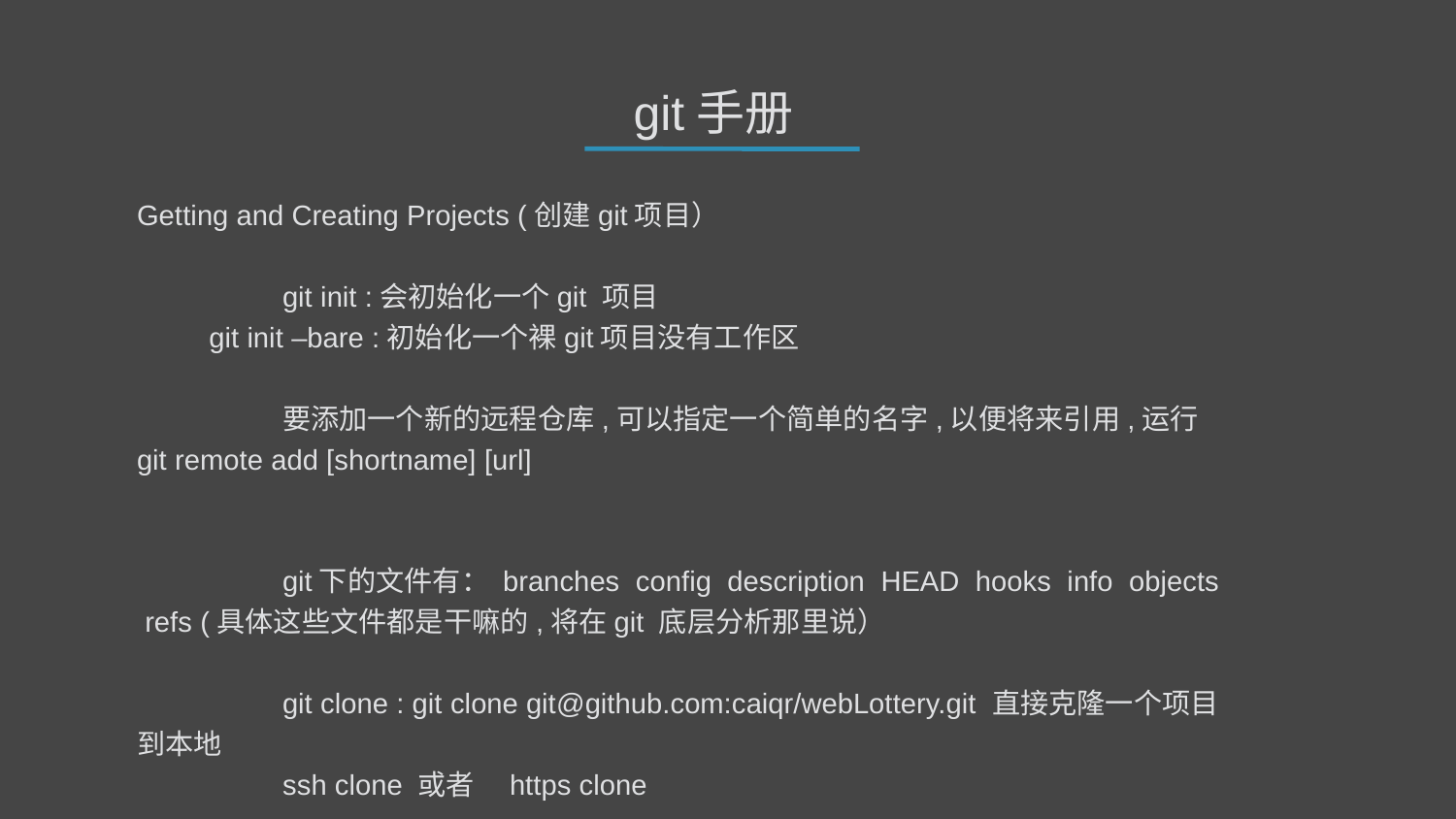

git手册

Getting and Creating Projects (创建git项目）

	git init :会初始化一个git 项目
         git init –bare :初始化一个裸git项目没有工作区

	要添加一个新的远程仓库,可以指定一个简单的名字,以便将来引用,运行 git remote add [shortname] [url]

	git下的文件有： branches  config  description  HEAD  hooks  info  objects  refs (具体这些文件都是干嘛的,将在git 底层分析那里说）

	git clone : git clone git@github.com:caiqr/webLottery.git 直接克隆一个项目到本地
	ssh clone 或者　https clone